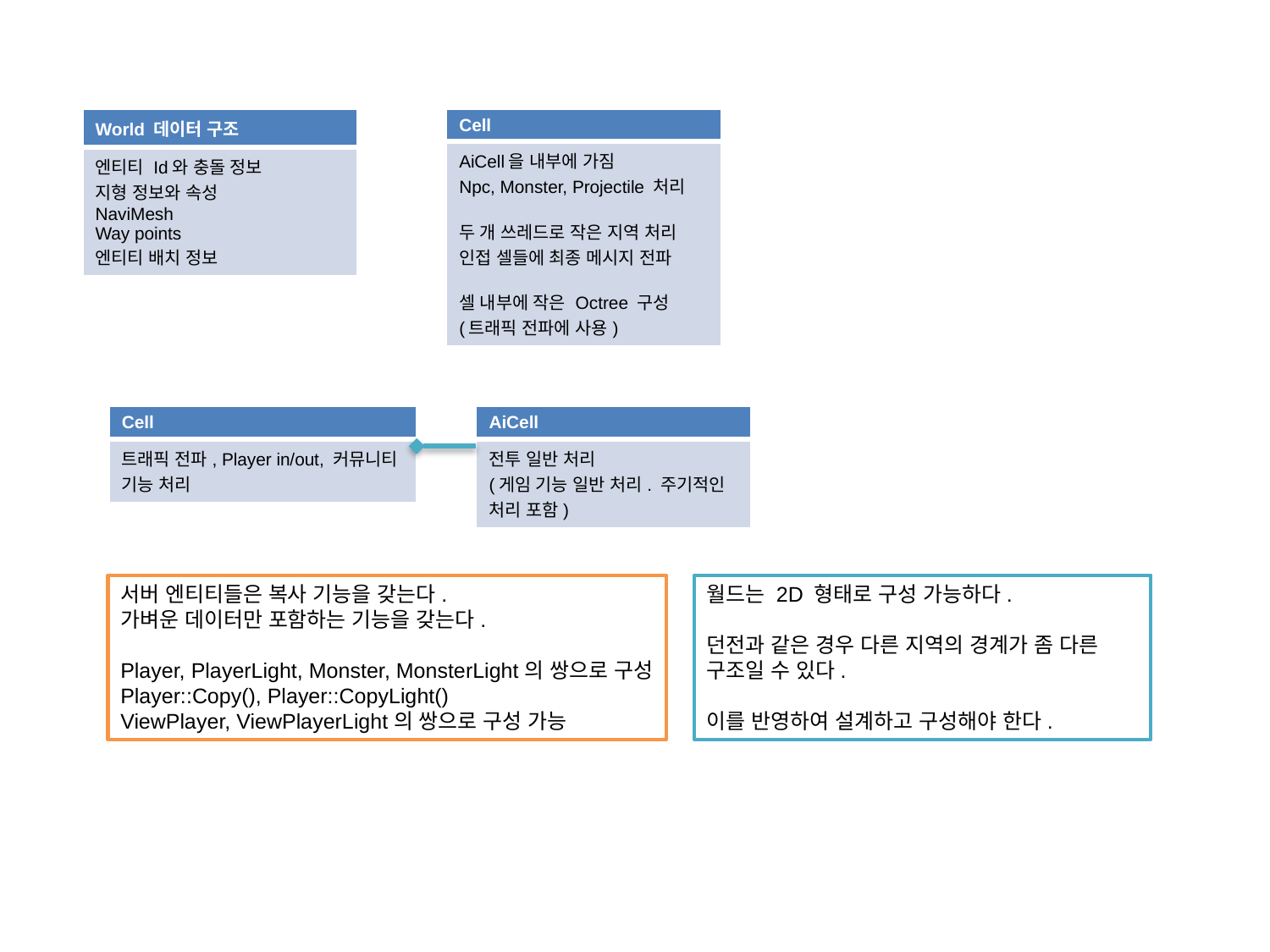

| World 데이터 구조 |
| --- |
| 엔티티 Id와 충돌 정보 지형 정보와 속성 NaviMesh Way points 엔티티 배치 정보 |
| Cell |
| --- |
| AiCell을 내부에 가짐 Npc, Monster, Projectile 처리 두 개 쓰레드로 작은 지역 처리 인접 셀들에 최종 메시지 전파 셀 내부에 작은 Octree 구성 (트래픽 전파에 사용) |
| Cell |
| --- |
| 트래픽 전파, Player in/out, 커뮤니티 기능 처리 |
| AiCell |
| --- |
| 전투 일반 처리 (게임 기능 일반 처리. 주기적인 처리 포함) |
서버 엔티티들은 복사 기능을 갖는다.
가벼운 데이터만 포함하는 기능을 갖는다.

Player, PlayerLight, Monster, MonsterLight의 쌍으로 구성
Player::Copy(), Player::CopyLight()
ViewPlayer, ViewPlayerLight의 쌍으로 구성 가능
월드는 2D 형태로 구성 가능하다.

던전과 같은 경우 다른 지역의 경계가 좀 다른 구조일 수 있다.

이를 반영하여 설계하고 구성해야 한다.